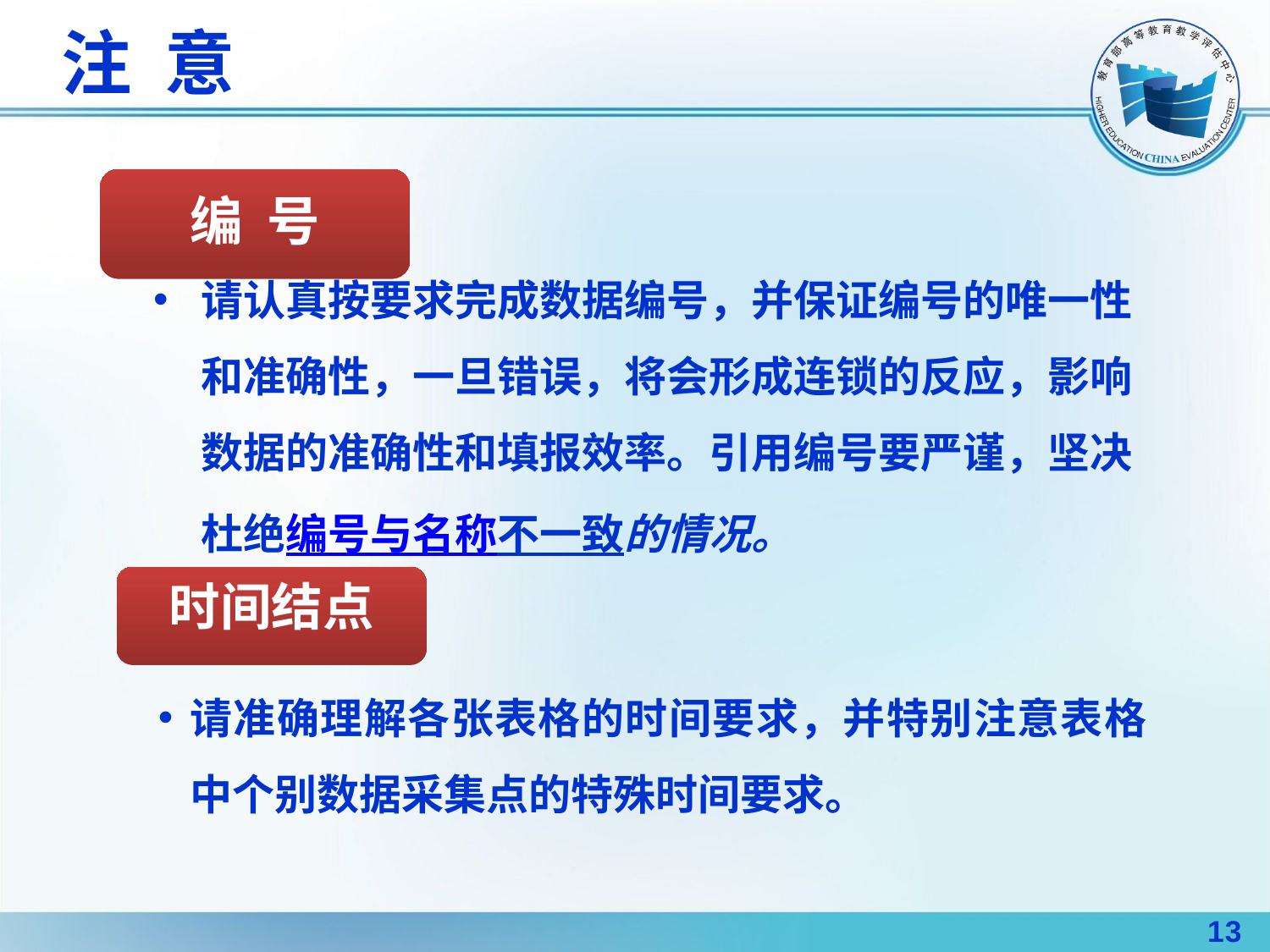

注  意

编  号
请认真按要求完成数据编号，并保证编号的唯一性和准确性，一旦错误，将会形成连锁的反应，影响数据的准确性和填报效率。引用编号要严谨，坚决杜绝编号与名称不一致的情况。

时间结点

请准确理解各张表格的时间要求，并特别注意表格中个别数据采集点的特殊时间要求。